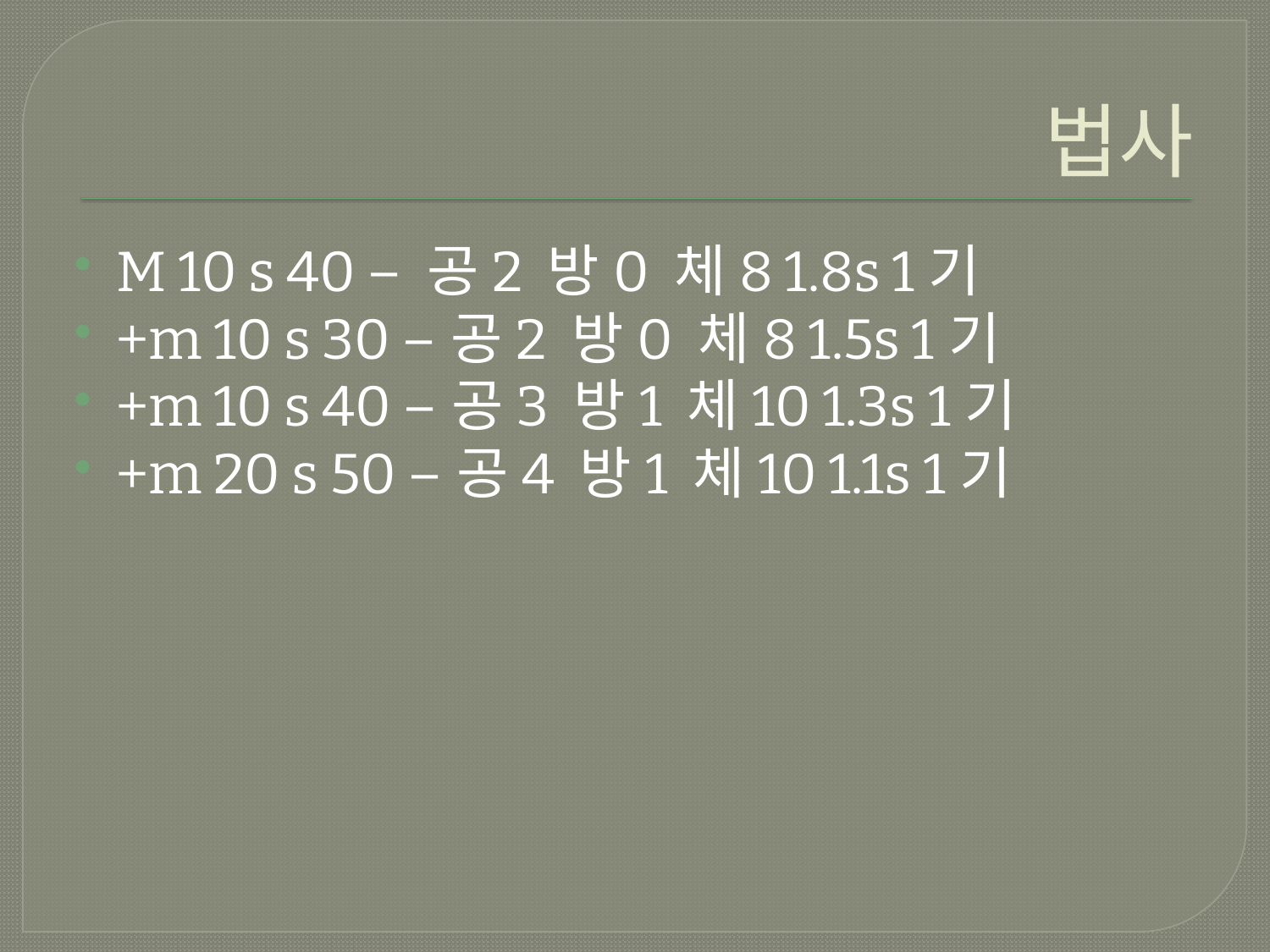

# 법사
M 10 s 40 – 공2 방0 체8 1.8s 1기
+m 10 s 30 –공2 방0 체8 1.5s 1기
+m 10 s 40 –공3 방1 체10 1.3s 1기
+m 20 s 50 –공4 방1 체10 1.1s 1기